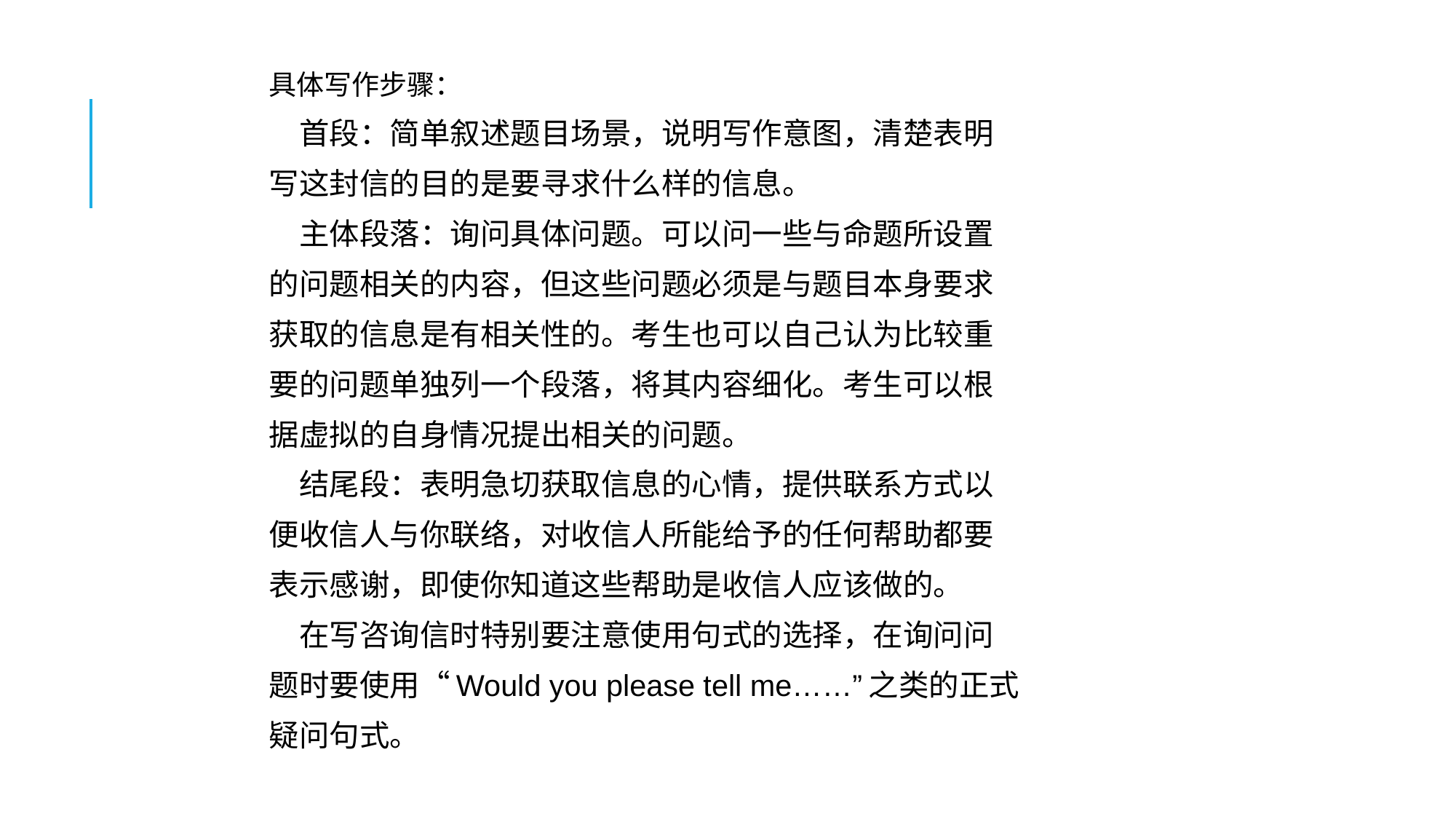

具体写作步骤：
　首段：简单叙述题目场景，说明写作意图，清楚表明
写这封信的目的是要寻求什么样的信息。
　主体段落：询问具体问题。可以问一些与命题所设置
的问题相关的内容，但这些问题必须是与题目本身要求
获取的信息是有相关性的。考生也可以自己认为比较重
要的问题单独列一个段落，将其内容细化。考生可以根
据虚拟的自身情况提出相关的问题。
　结尾段：表明急切获取信息的心情，提供联系方式以
便收信人与你联络，对收信人所能给予的任何帮助都要
表示感谢，即使你知道这些帮助是收信人应该做的。
　在写咨询信时特别要注意使用句式的选择，在询问问
题时要使用“Would you please tell me……”之类的正式
疑问句式。